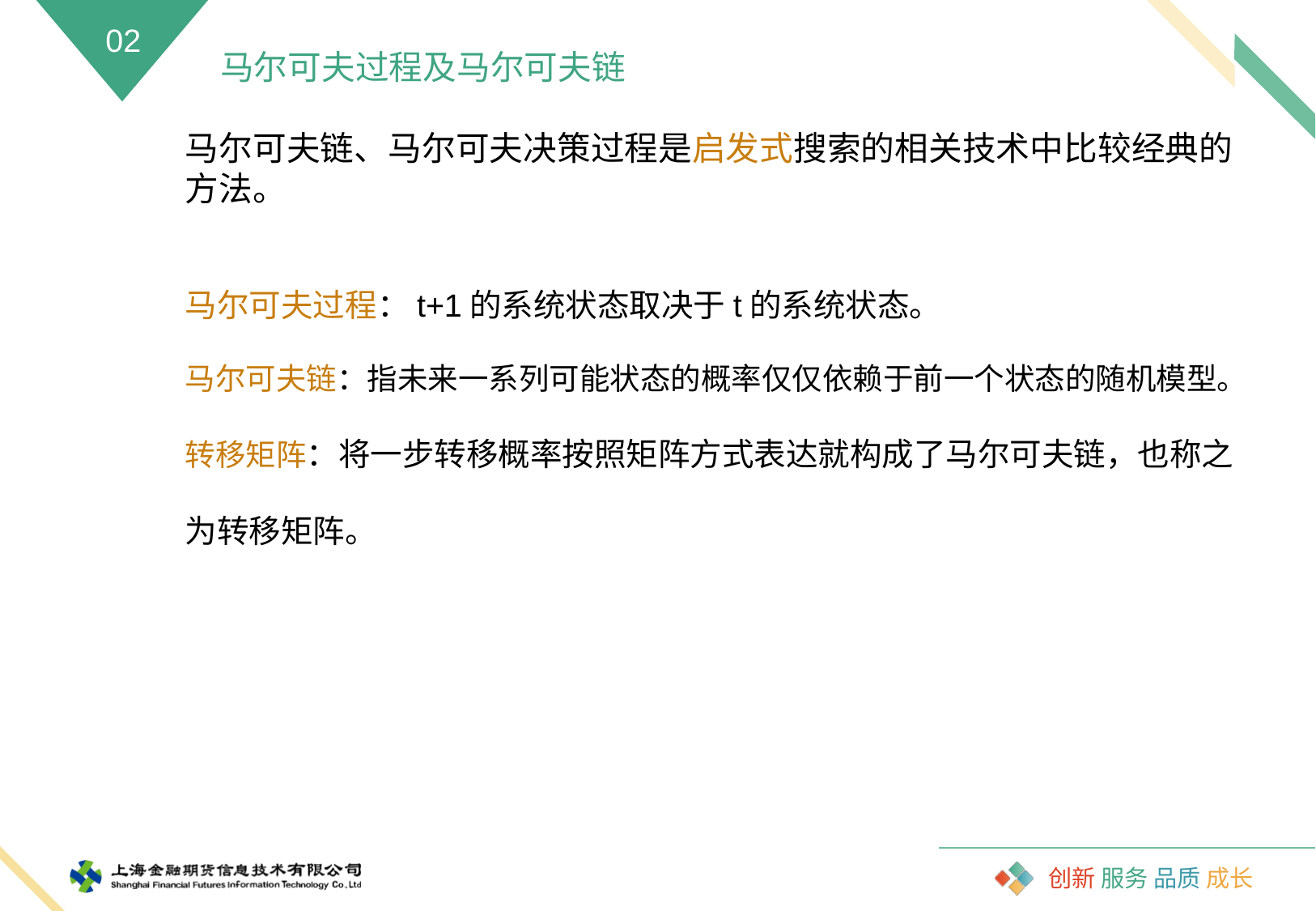

02
马尔可夫过程及马尔可夫链
马尔可夫链、马尔可夫决策过程是启发式搜索的相关技术中比较经典的方法。

马尔可夫过程：t+1的系统状态取决于t的系统状态。
马尔可夫链：指未来一系列可能状态的概率仅仅依赖于前一个状态的随机模型。
转移矩阵：将一步转移概率按照矩阵方式表达就构成了马尔可夫链，也称之
为转移矩阵。